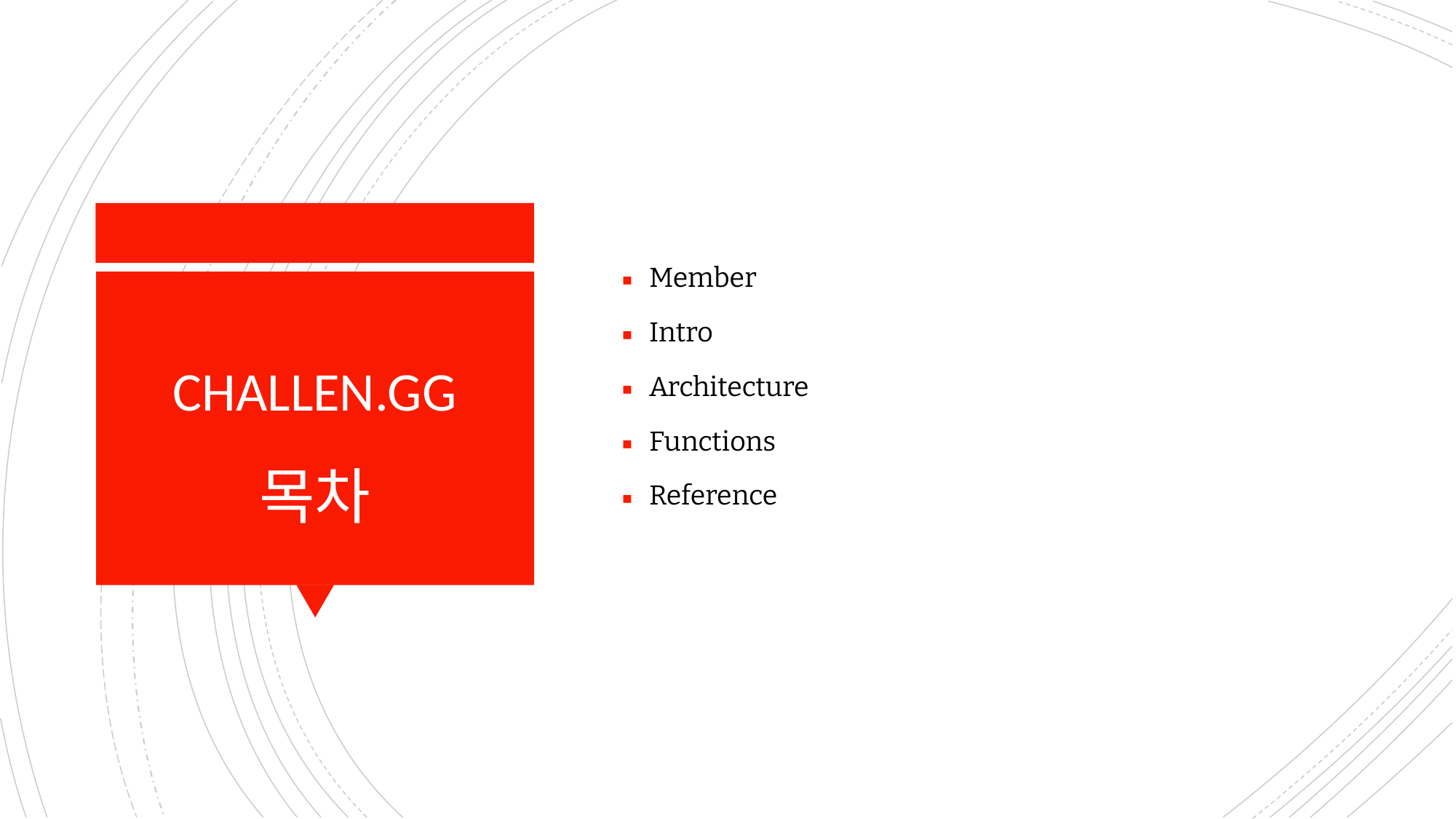

Member
Intro
Architecture
Functions
Reference

# CHALLEN.GG 목차